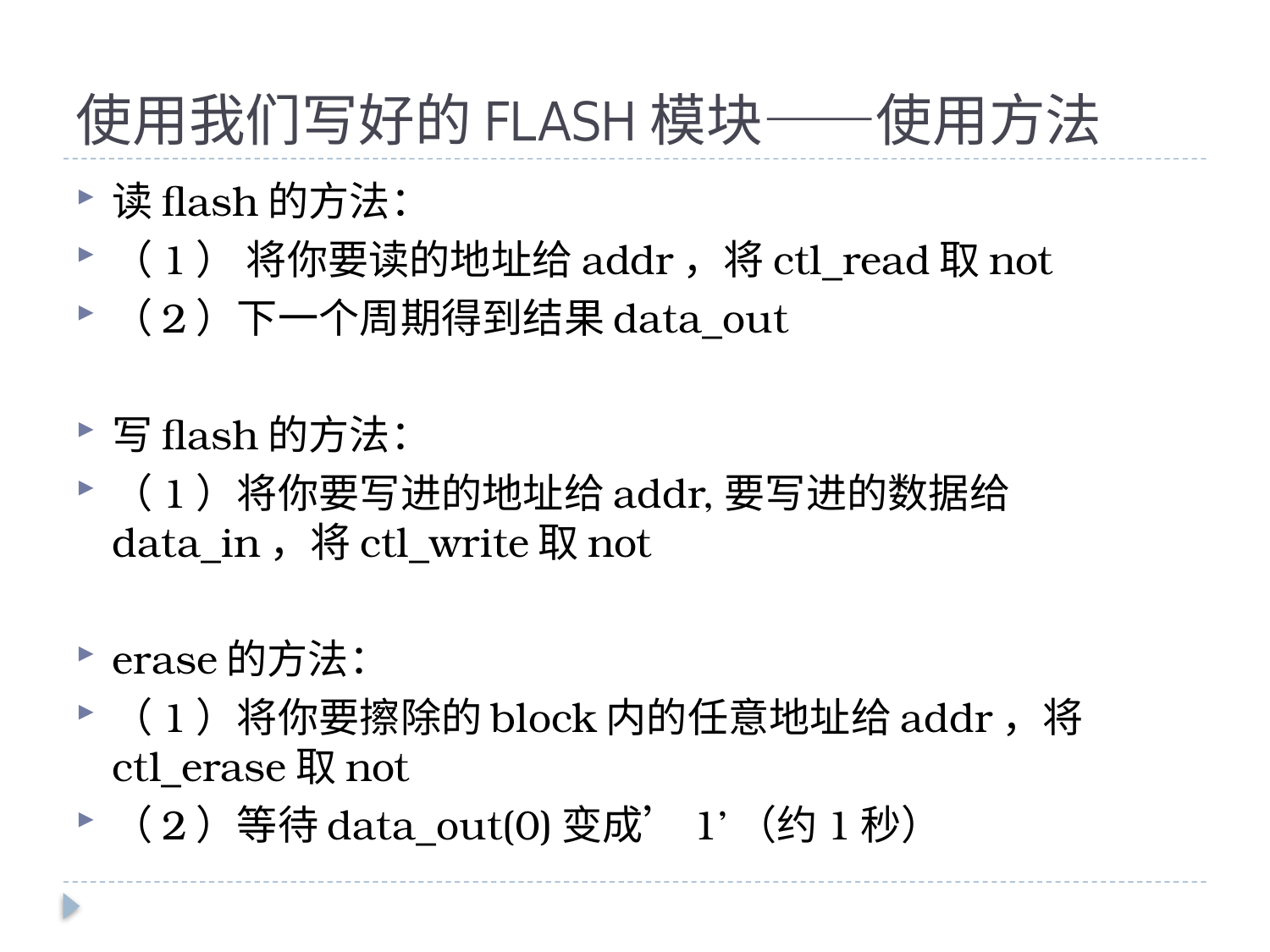

# 使用我们写好的FLASH模块——使用方法
读flash的方法：
（1） 将你要读的地址给addr，将ctl_read取not
（2）下一个周期得到结果data_out

写flash的方法：
（1）将你要写进的地址给addr,要写进的数据给data_in，将ctl_write取not

erase的方法：
（1）将你要擦除的block内的任意地址给addr，将ctl_erase取not
（2）等待data_out(0)变成’1’（约1秒）